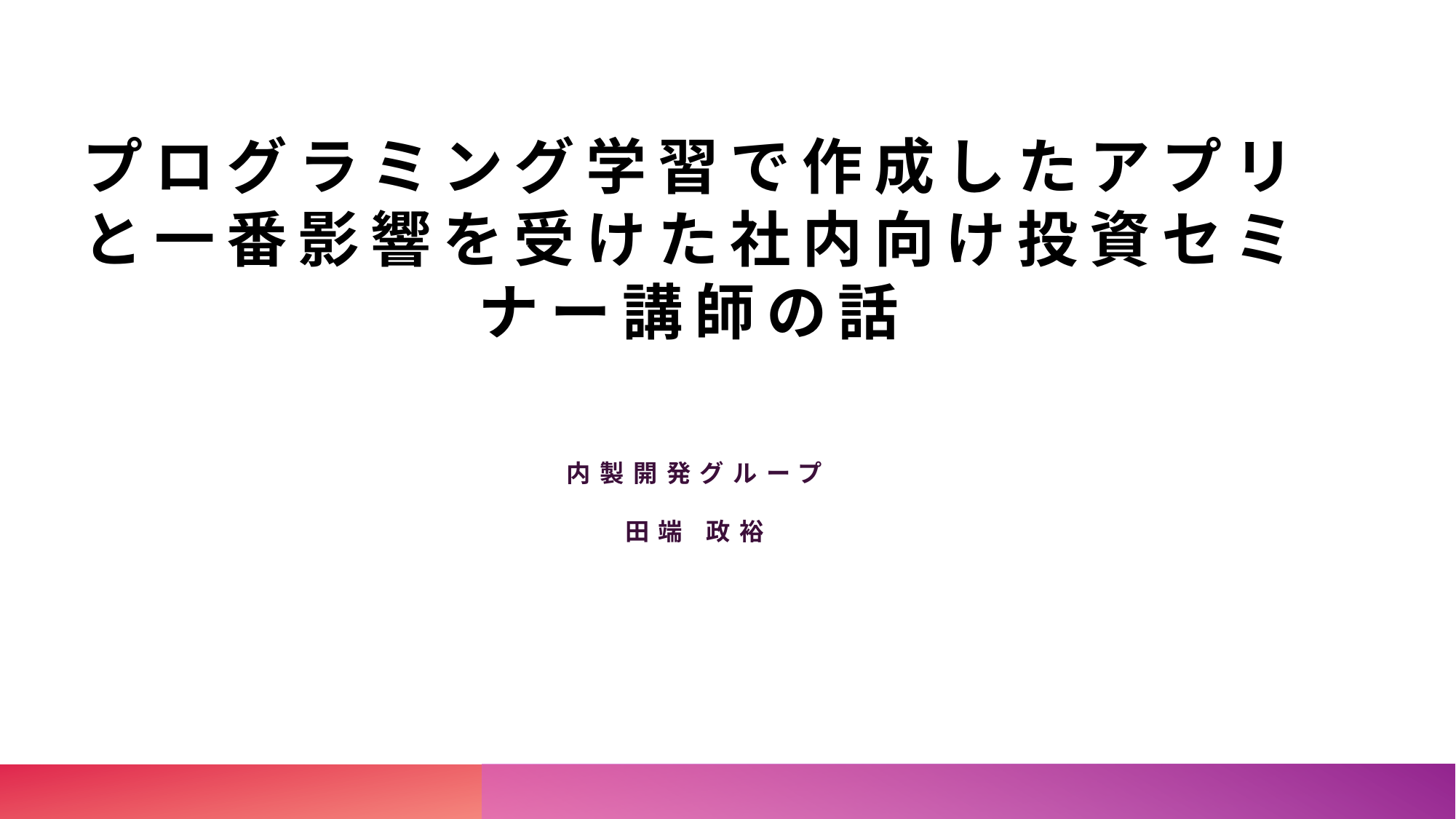

# プログラミング学習で作成したアプリと一番影響を受けた社内向け投資セミナー講師の話
内製開発グループ
田端 政裕